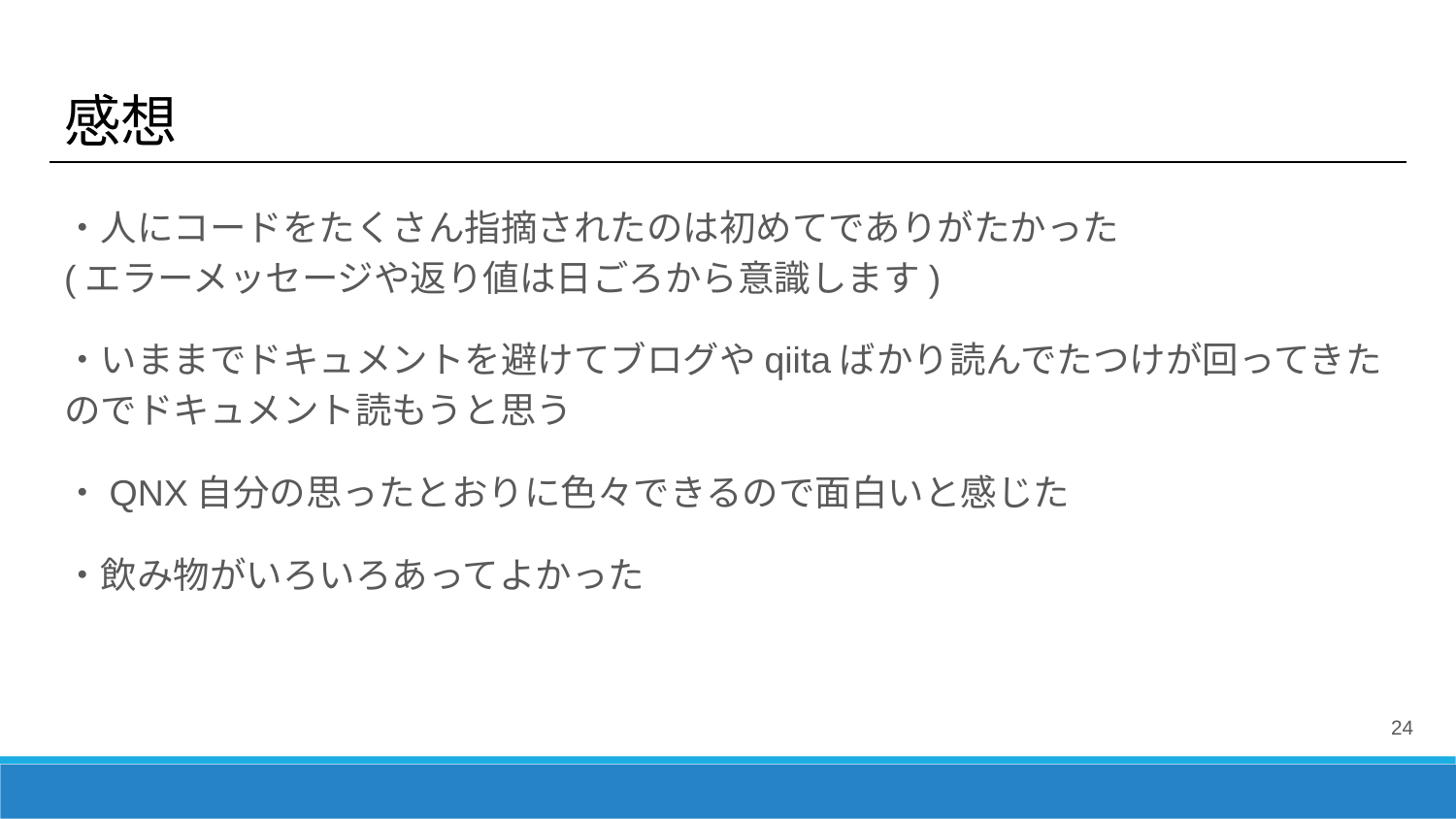

# 感想
・人にコードをたくさん指摘されたのは初めてでありがたかった
(エラーメッセージや返り値は日ごろから意識します)
・いままでドキュメントを避けてブログやqiitaばかり読んでたつけが回ってきたのでドキュメント読もうと思う
・QNX自分の思ったとおりに色々できるので面白いと感じた
・飲み物がいろいろあってよかった

24